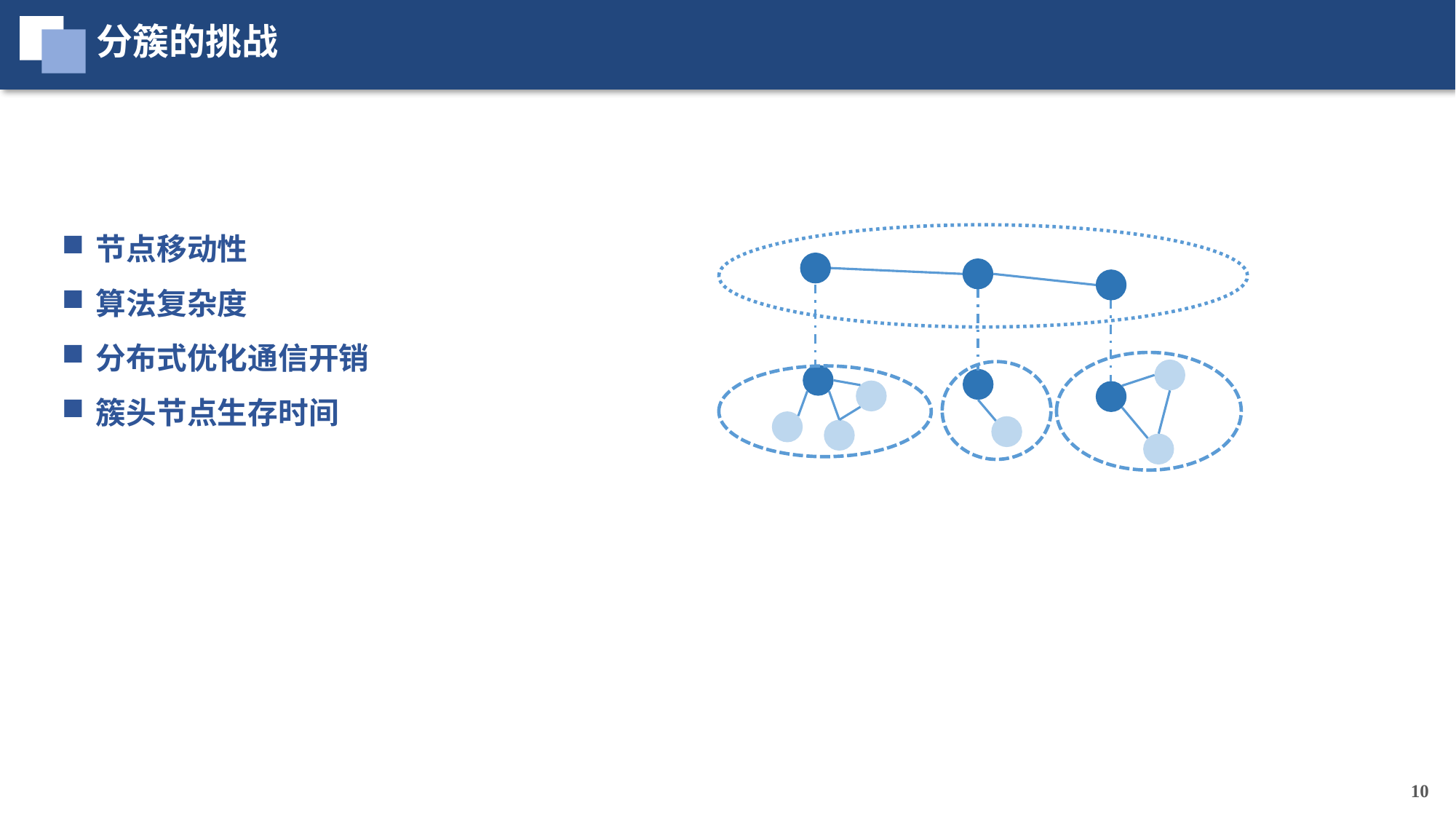

分簇的挑战

节点移动性
算法复杂度
分布式优化通信开销
簇头节点生存时间

10